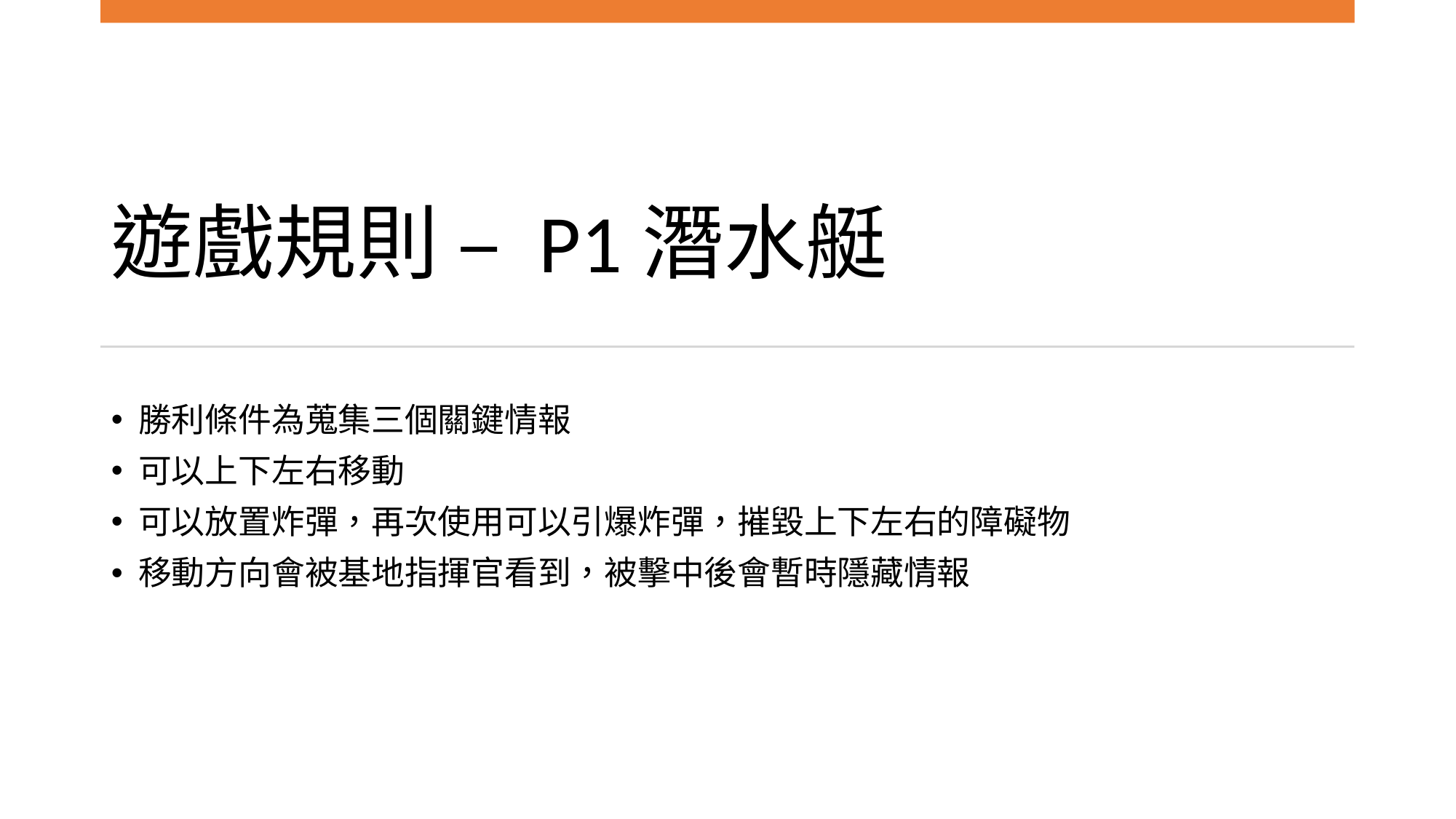

# 遊戲規則 – P1潛水艇

勝利條件為蒐集三個關鍵情報
可以上下左右移動
可以放置炸彈，再次使用可以引爆炸彈，摧毀上下左右的障礙物
移動方向會被基地指揮官看到，被擊中後會暫時隱藏情報